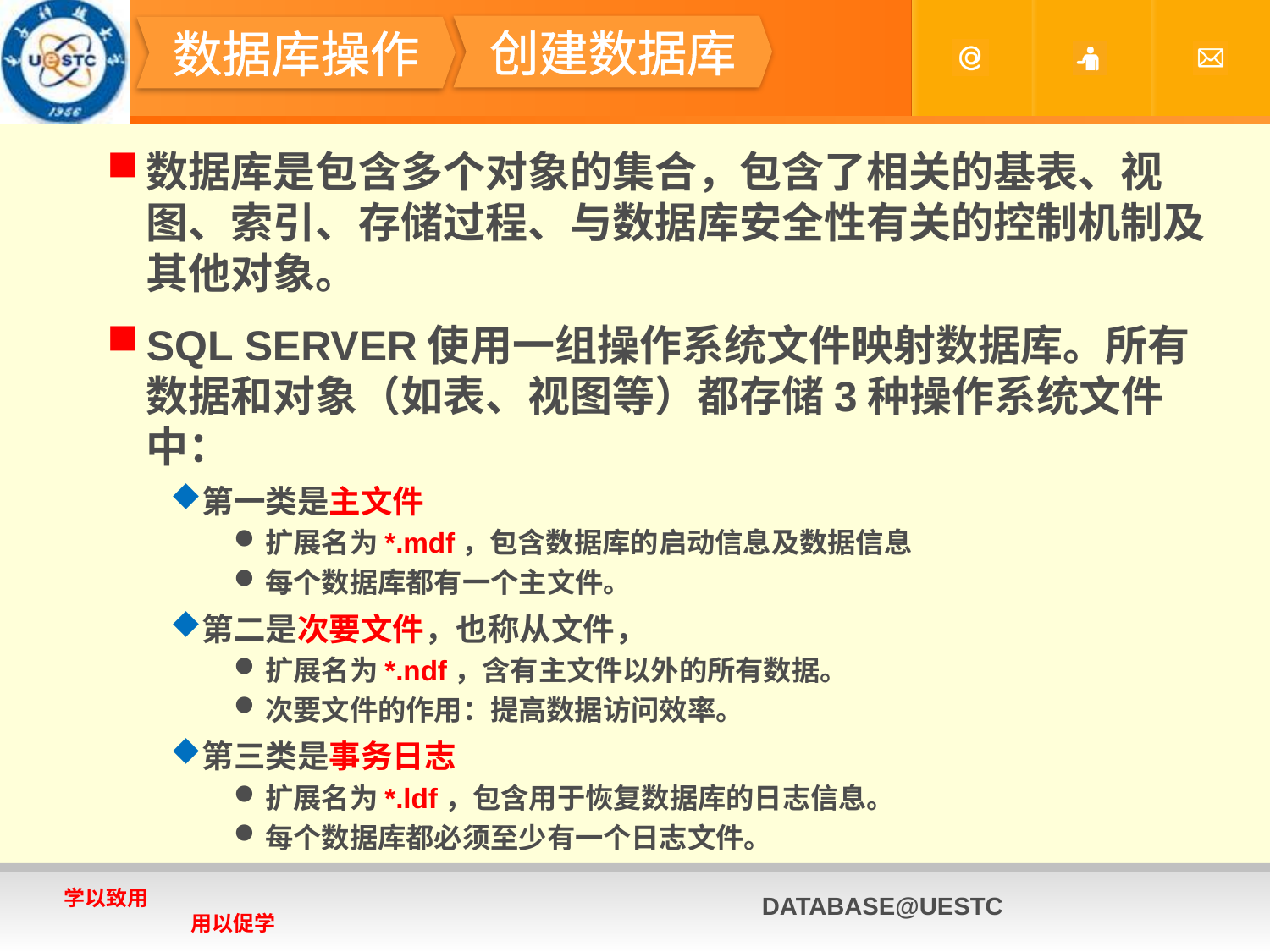

#
创建数据库
数据库操作
数据库是包含多个对象的集合，包含了相关的基表、视图、索引、存储过程、与数据库安全性有关的控制机制及其他对象。
SQL SERVER使用一组操作系统文件映射数据库。所有数据和对象（如表、视图等）都存储3种操作系统文件中：
第一类是主文件
扩展名为*.mdf，包含数据库的启动信息及数据信息
每个数据库都有一个主文件。
第二是次要文件，也称从文件，
扩展名为*.ndf，含有主文件以外的所有数据。
次要文件的作用：提高数据访问效率。
第三类是事务日志
扩展名为*.ldf，包含用于恢复数据库的日志信息。
每个数据库都必须至少有一个日志文件。